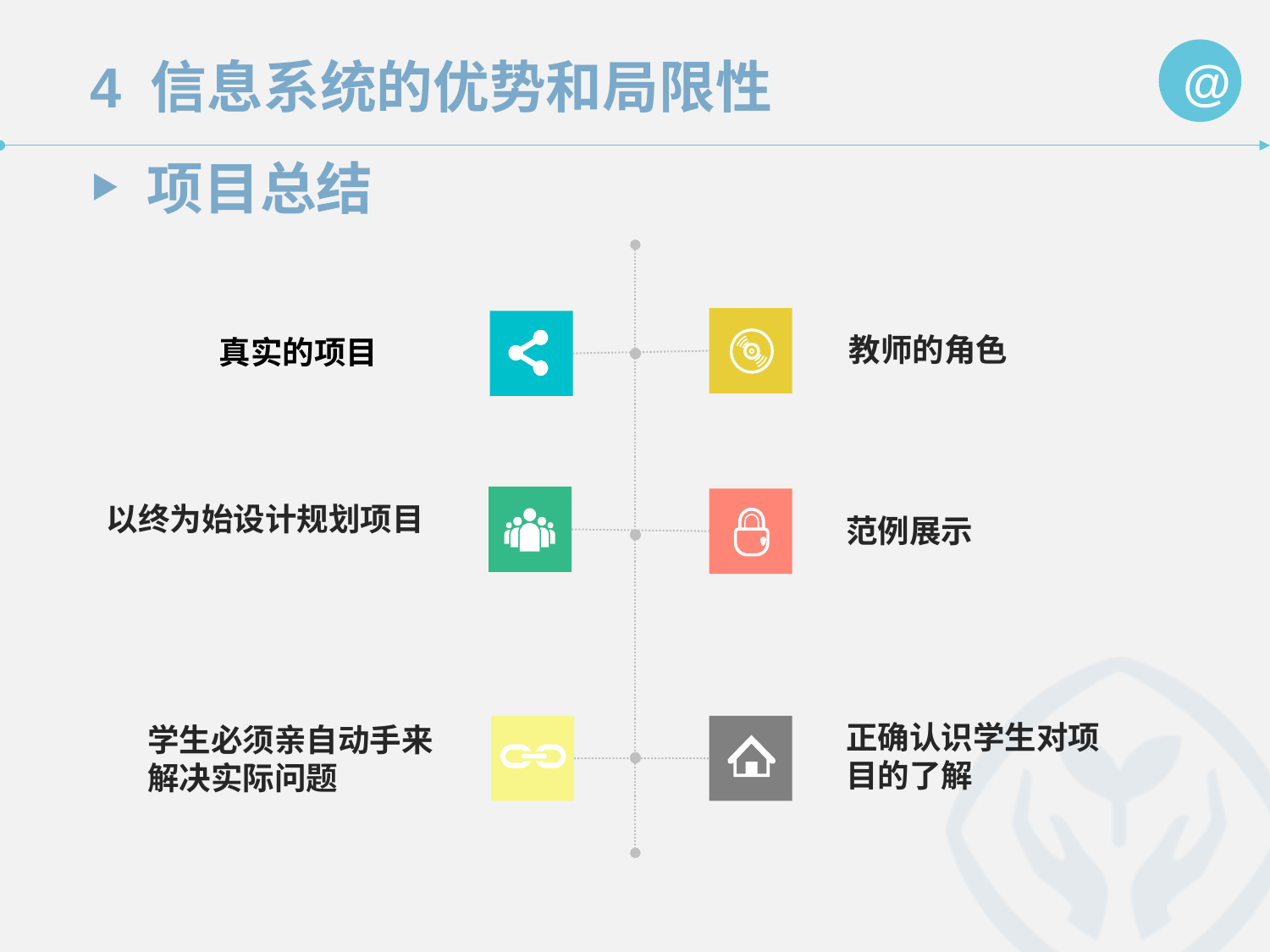

项目总结

教师的角色

真实的项目

以终为始设计规划项目

范例展示

正确认识学生对项目的了解

学生必须亲自动手来解决实际问题